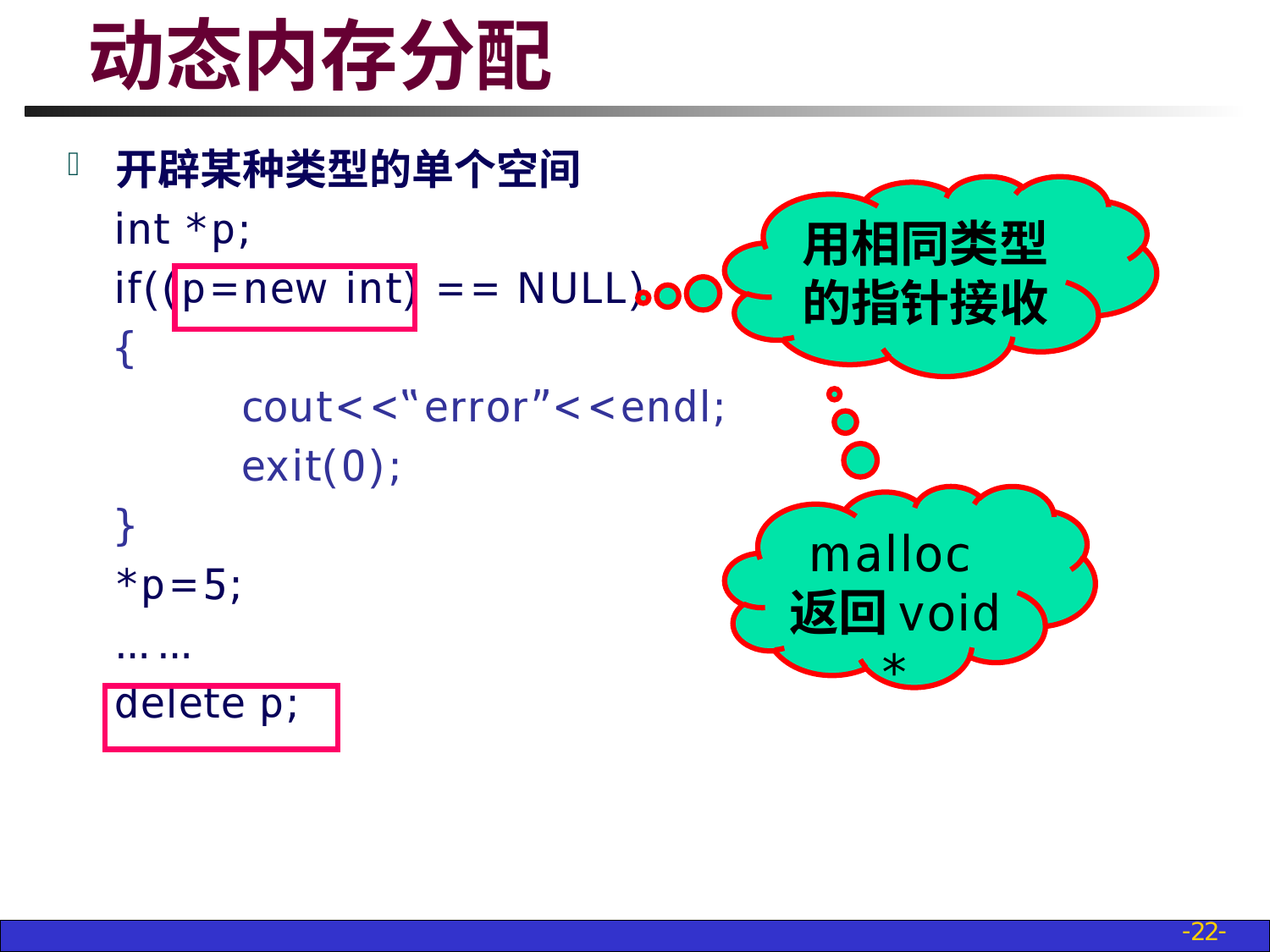

# 动态内存分配
开辟某种类型的单个空间
	int *p;
	if((p=new int) == NULL)
	{
		cout<<“error”<<endl;
		exit(0);
	}
	*p=5;
	……
	delete p;
用相同类型的指针接收

malloc返回void *

-22-